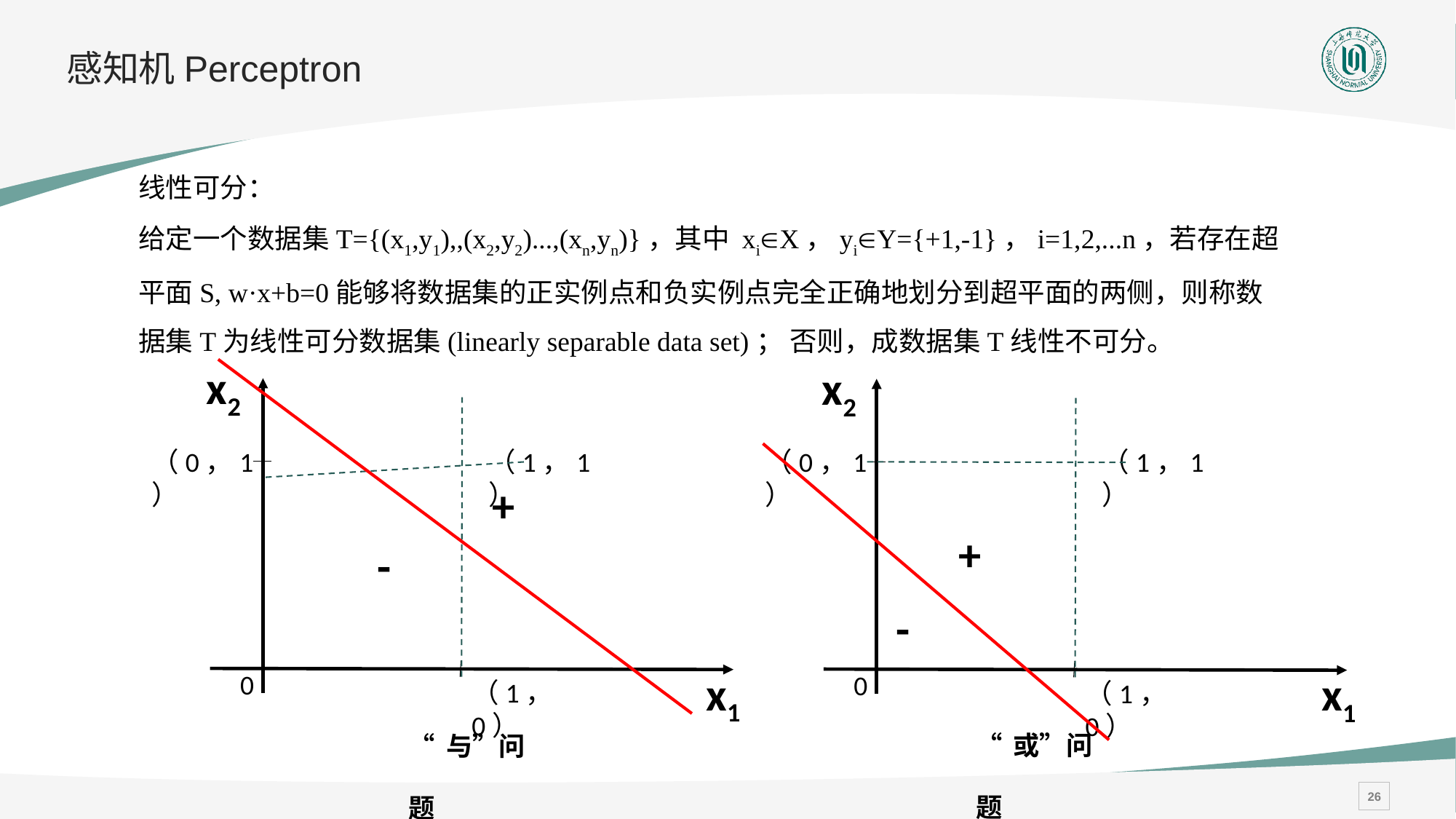

# 感知机Perceptron
线性可分：
给定一个数据集T={(x1,y1),,(x2,y2)...,(xn,yn)}，其中 xi∈X，yi∈Y={+1,-1}，i=1,2,...n，若存在超平面S, w·x+b=0能够将数据集的正实例点和负实例点完全正确地划分到超平面的两侧，则称数据集T为线性可分数据集(linearly separable data set)； 否则，成数据集T线性不可分。

x2
x2
（0，1）
0
（0，1）
0
（1，1）
（1，1）
+
+
-
-
x1
x1
（1，0）
（1，0）
“或”问题
“与”问题